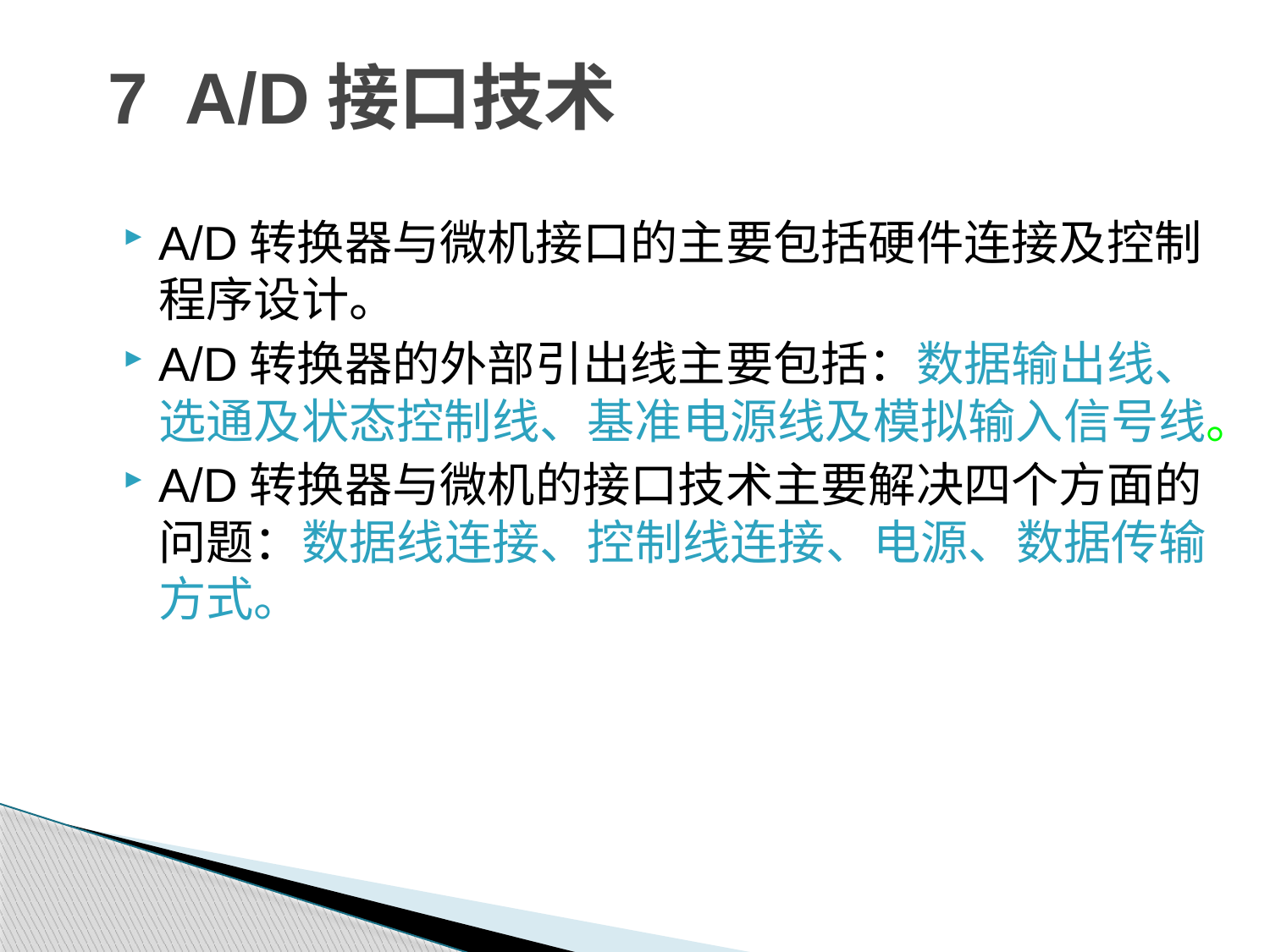

# 7  A/D接口技术
A/D转换器与微机接口的主要包括硬件连接及控制程序设计。
A/D转换器的外部引出线主要包括：数据输出线、选通及状态控制线、基准电源线及模拟输入信号线。
A/D转换器与微机的接口技术主要解决四个方面的问题：数据线连接、控制线连接、电源、数据传输方式。